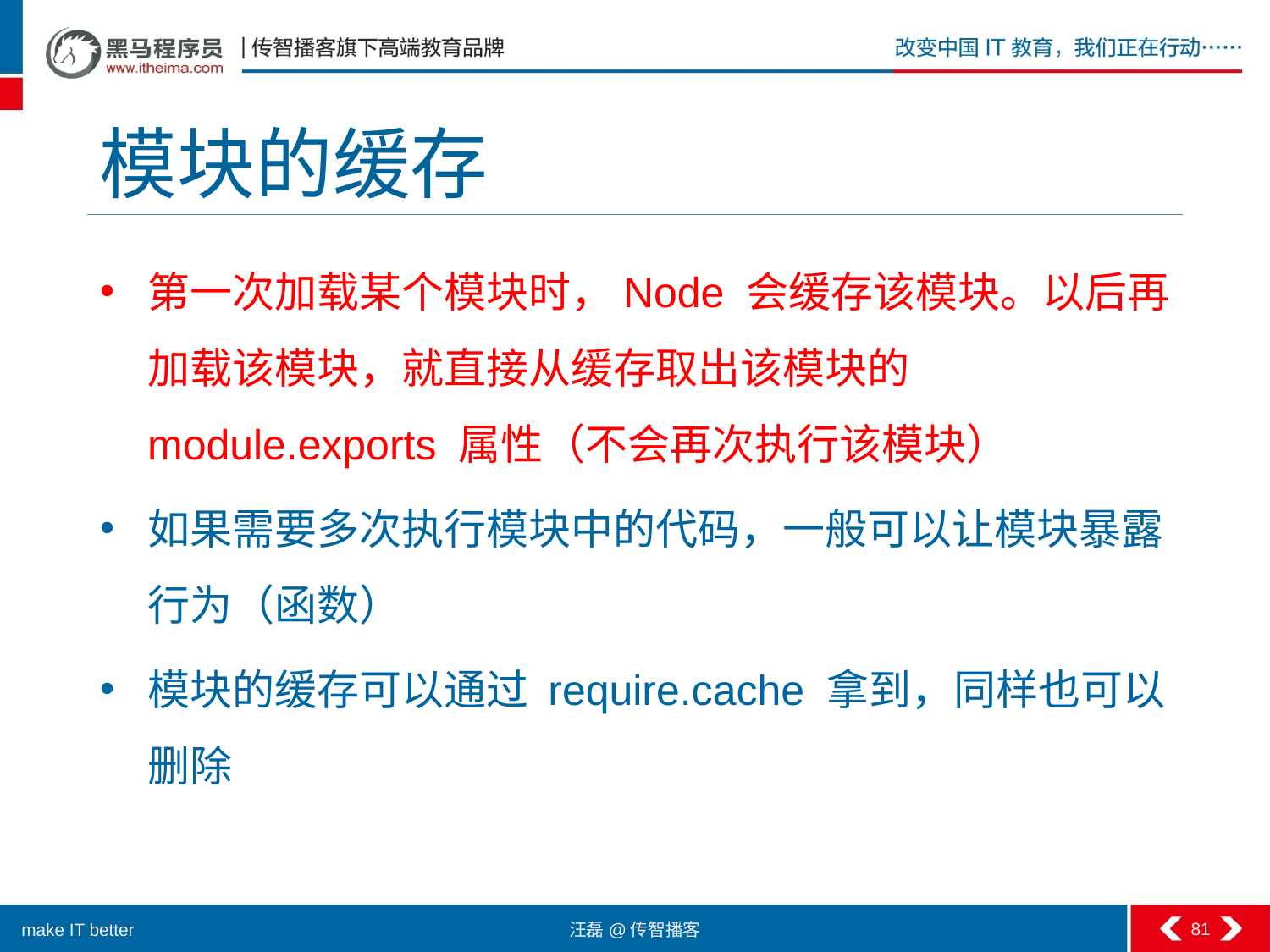

# 模块的缓存
第一次加载某个模块时，Node 会缓存该模块。以后再加载该模块，就直接从缓存取出该模块的 module.exports 属性（不会再次执行该模块）
如果需要多次执行模块中的代码，一般可以让模块暴露行为（函数）
模块的缓存可以通过 require.cache 拿到，同样也可以删除
81
汪磊@传智播客
make IT better